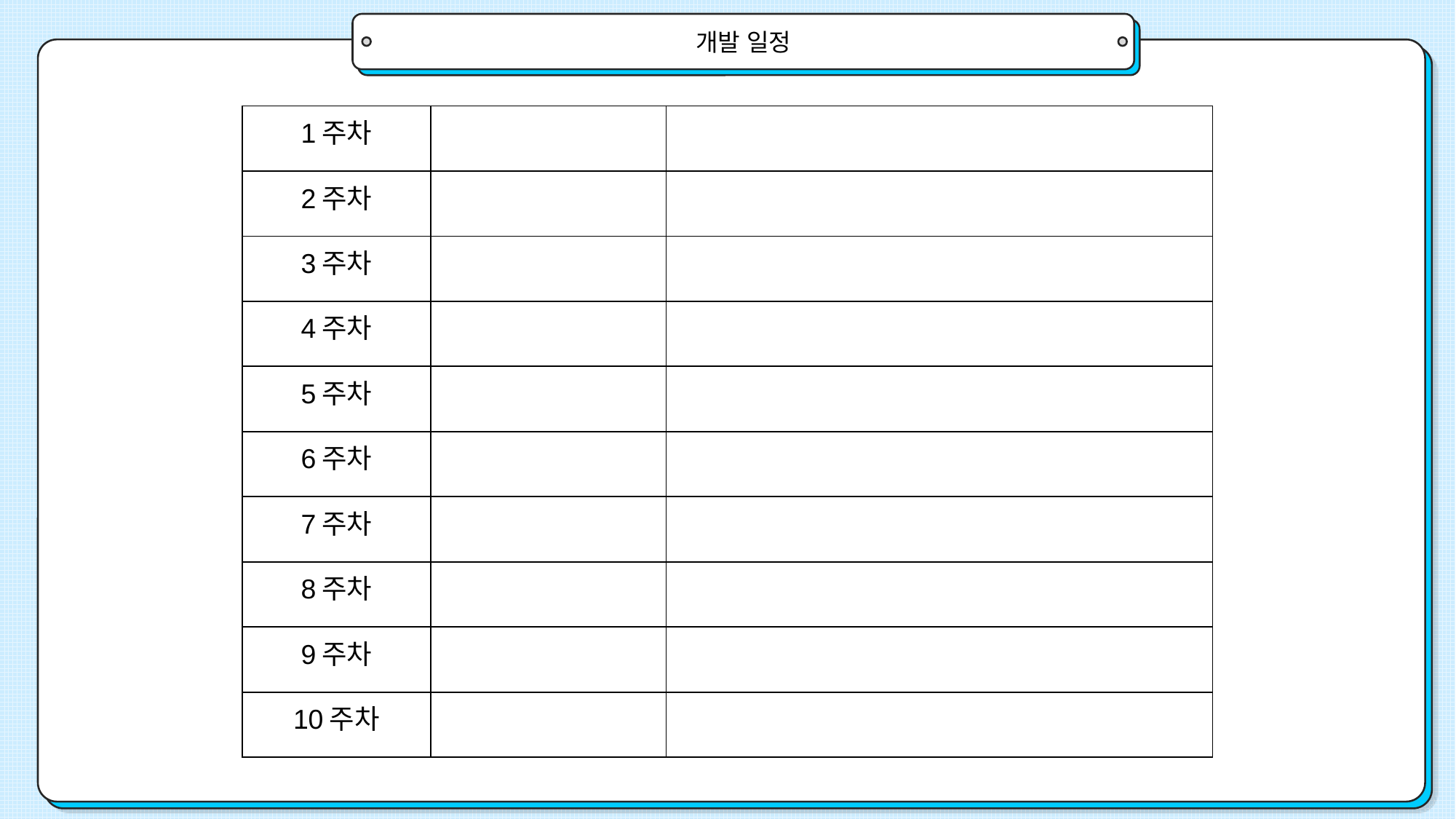

개발 일정

| 1주차 |  |  |
| --- | --- | --- |
| 2주차 |  |  |
| 3주차 |  |  |
| 4주차 |  |  |
| 5주차 |  |  |
| 6주차 |  |  |
| 7주차 |  |  |
| 8주차 |  |  |
| 9주차 |  |  |
| 10주차 |  |  |